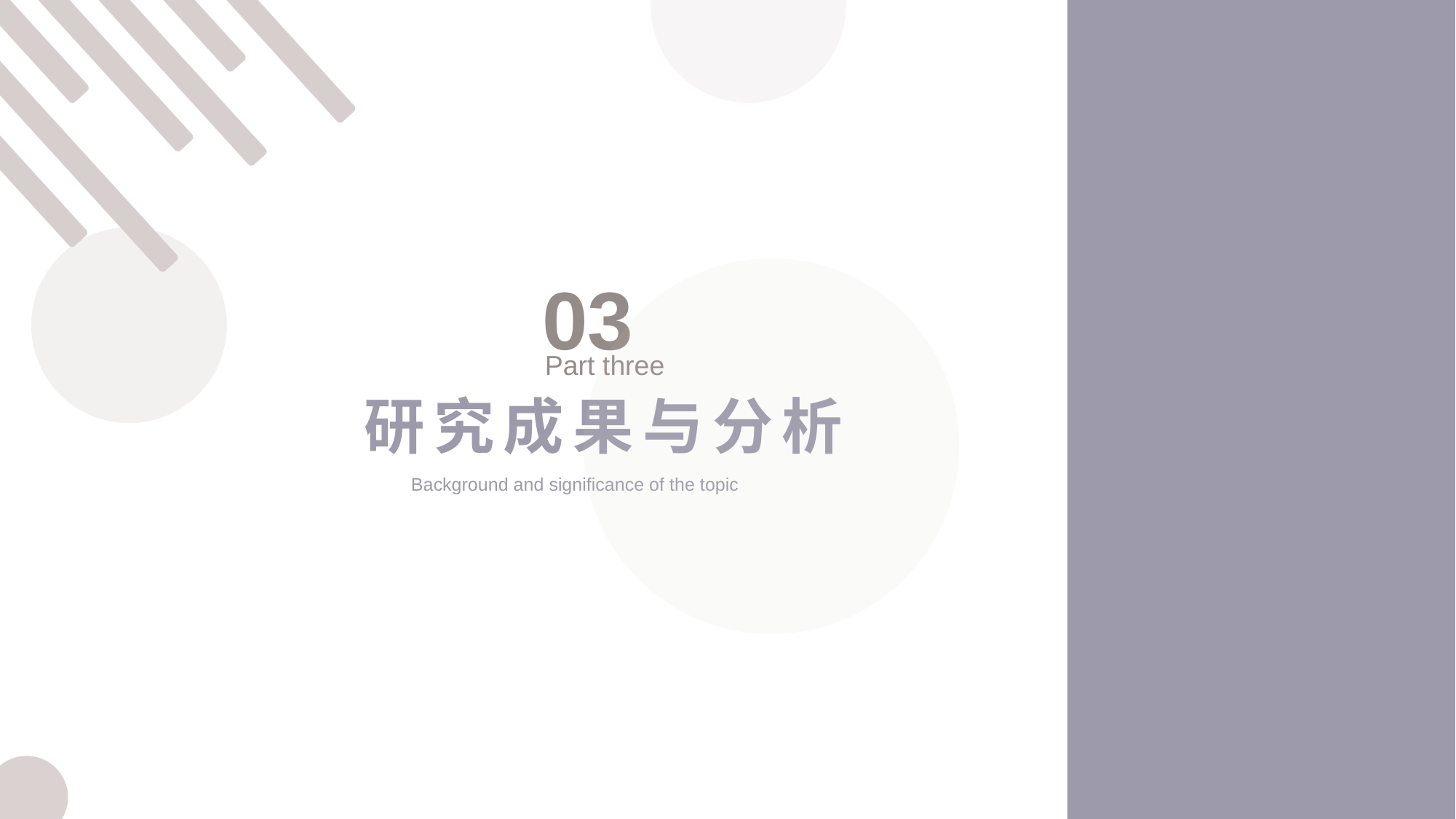

03
Part three
研究成果与分析
Background and significance of the topic